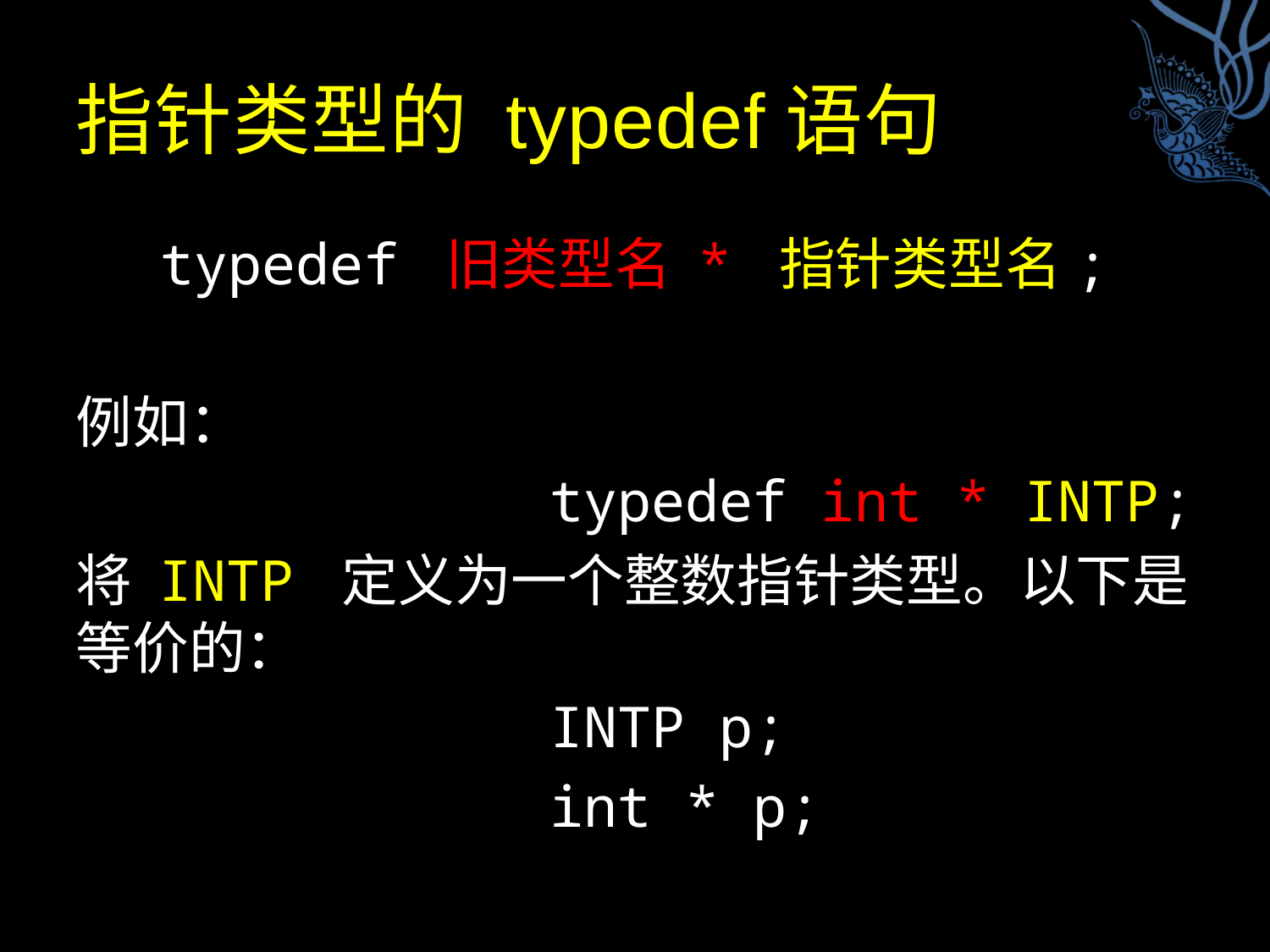

# 指针类型的 typedef语句
typedef 旧类型名 * 指针类型名;

例如：
              typedef int * INTP;
将 INTP 定义为一个整数指针类型。以下是等价的：
              INTP p;
              int * p;